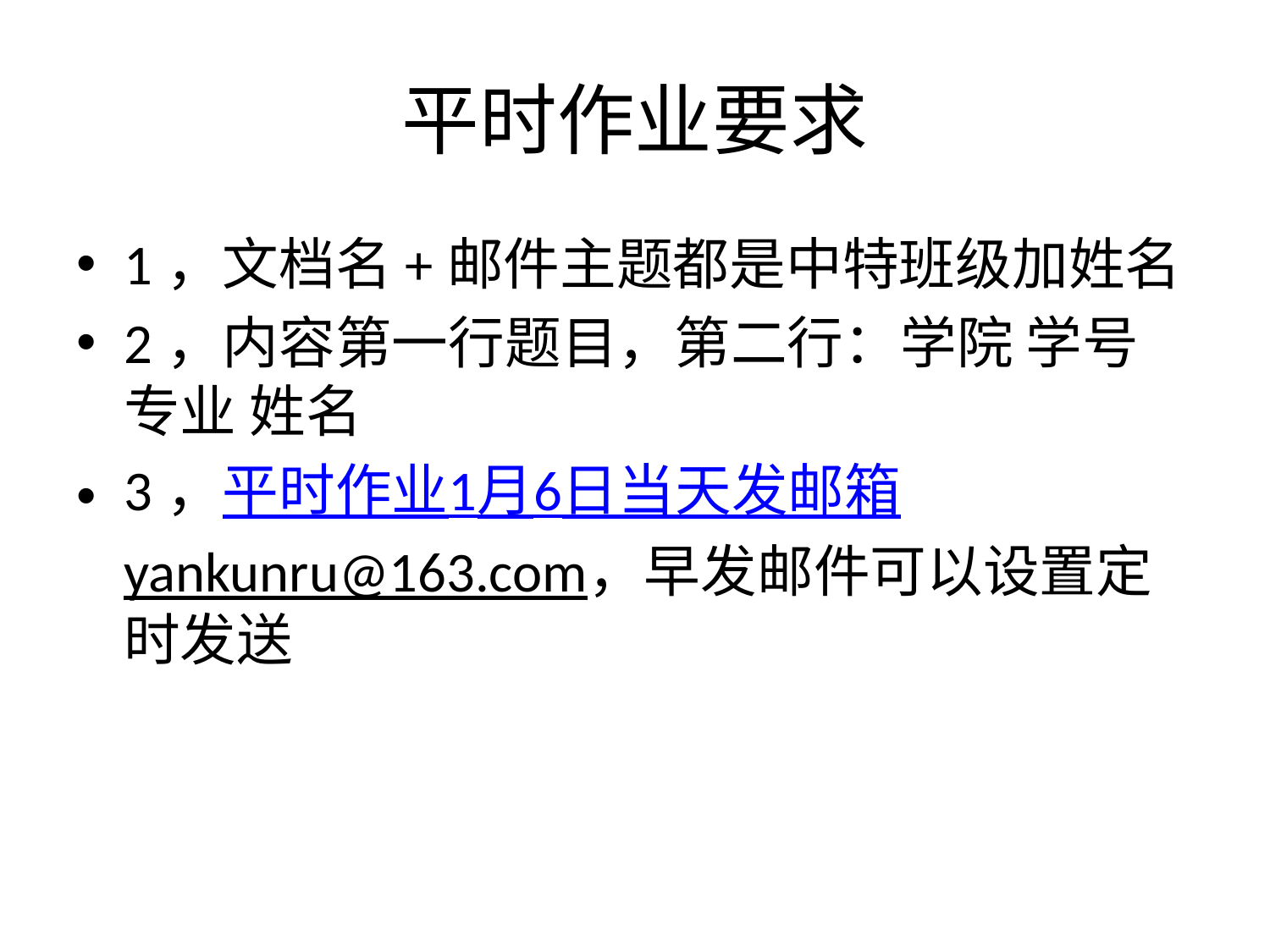

# 平时作业要求
1，文档名+邮件主题都是中特班级加姓名
2，内容第一行题目，第二行：学院 学号 专业 姓名
3，平时作业1月6日当天发邮箱yankunru@163.com，早发邮件可以设置定时发送